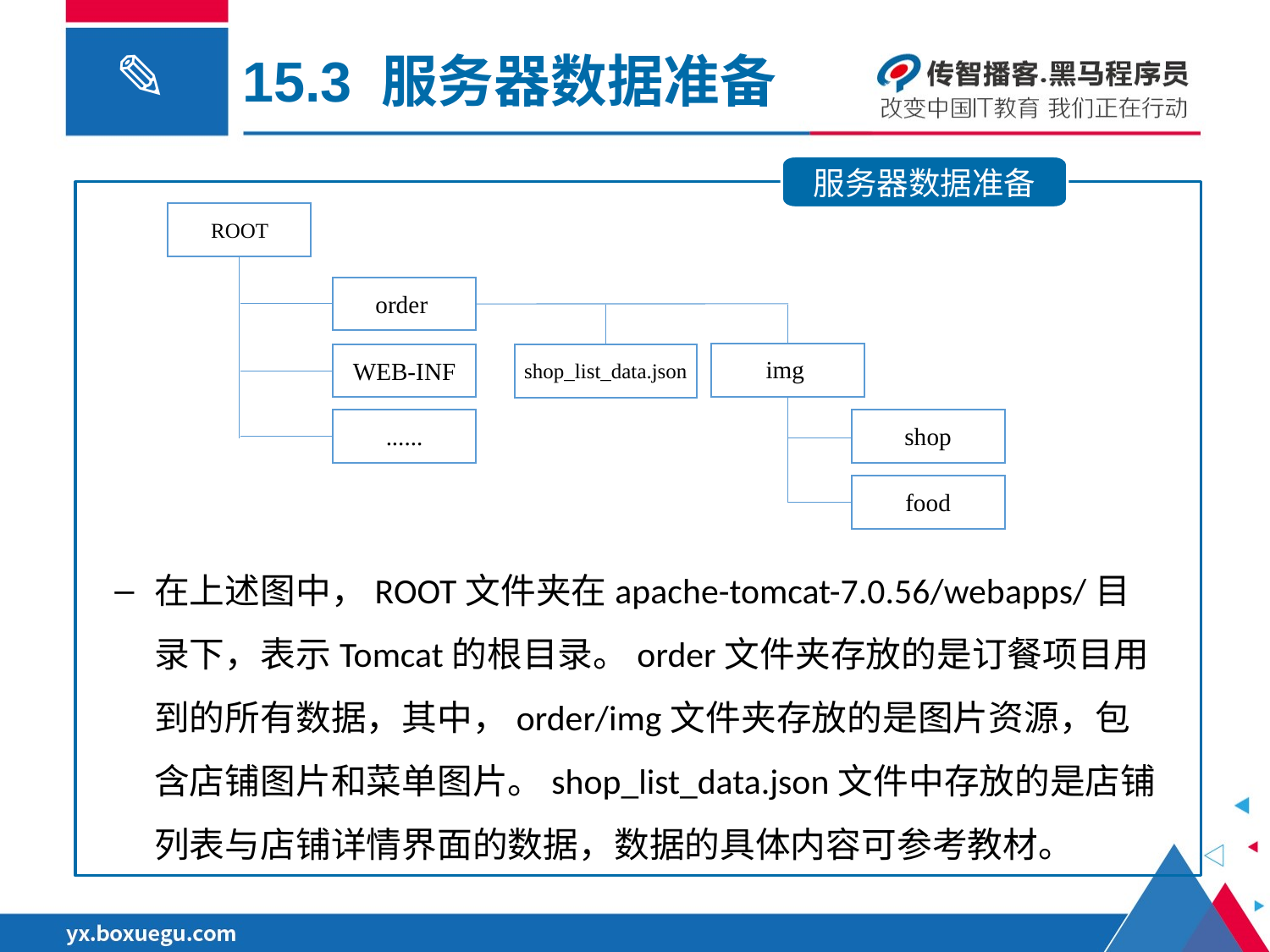

15.3 服务器数据准备
服务器数据准备

ROOT

order

img
WEB-INF
shop_list_data.json

shop
......

food
在上述图中，ROOT文件夹在apache-tomcat-7.0.56/webapps/目录下，表示Tomcat的根目录。order文件夹存放的是订餐项目用到的所有数据，其中，order/img文件夹存放的是图片资源，包含店铺图片和菜单图片。shop_list_data.json文件中存放的是店铺列表与店铺详情界面的数据，数据的具体内容可参考教材。